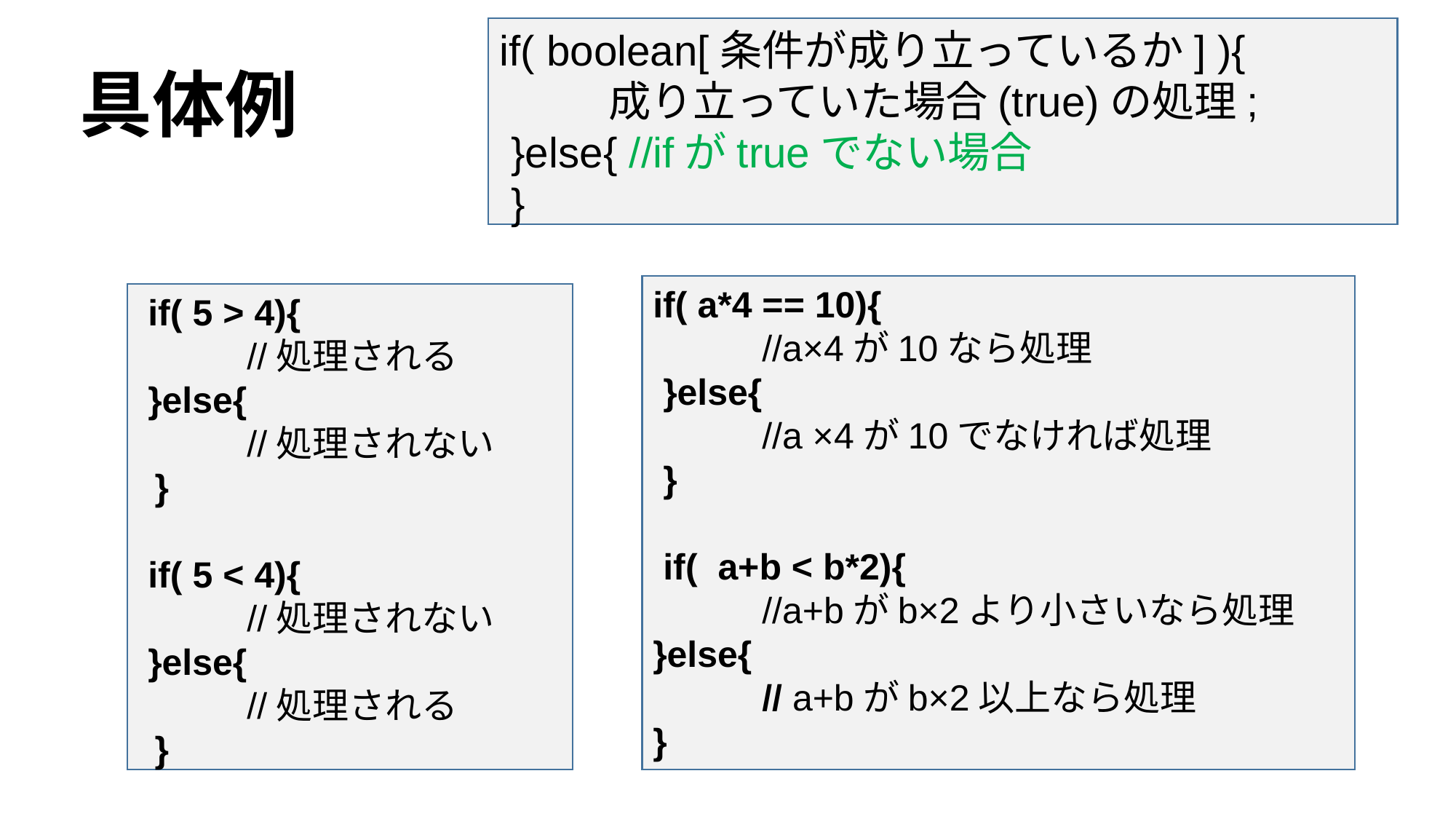

if( boolean[条件が成り立っているか] ){
	成り立っていた場合(true)の処理;
 }else{ //ifがtrueでない場合
 }

# 具体例

if( a*4 == 10){
 	//a×4が10なら処理
 }else{
	//a ×4が10でなければ処理
 }

 if(  a+b < b*2){
	//a+bがb×2より小さいなら処理
}else{
	// a+bがb×2以上なら処理
}

 if( 5 > 4){
	//処理される
 }else{
	//処理されない
 }

 if( 5 < 4){
	//処理されない
 }else{
 	//処理される
 }